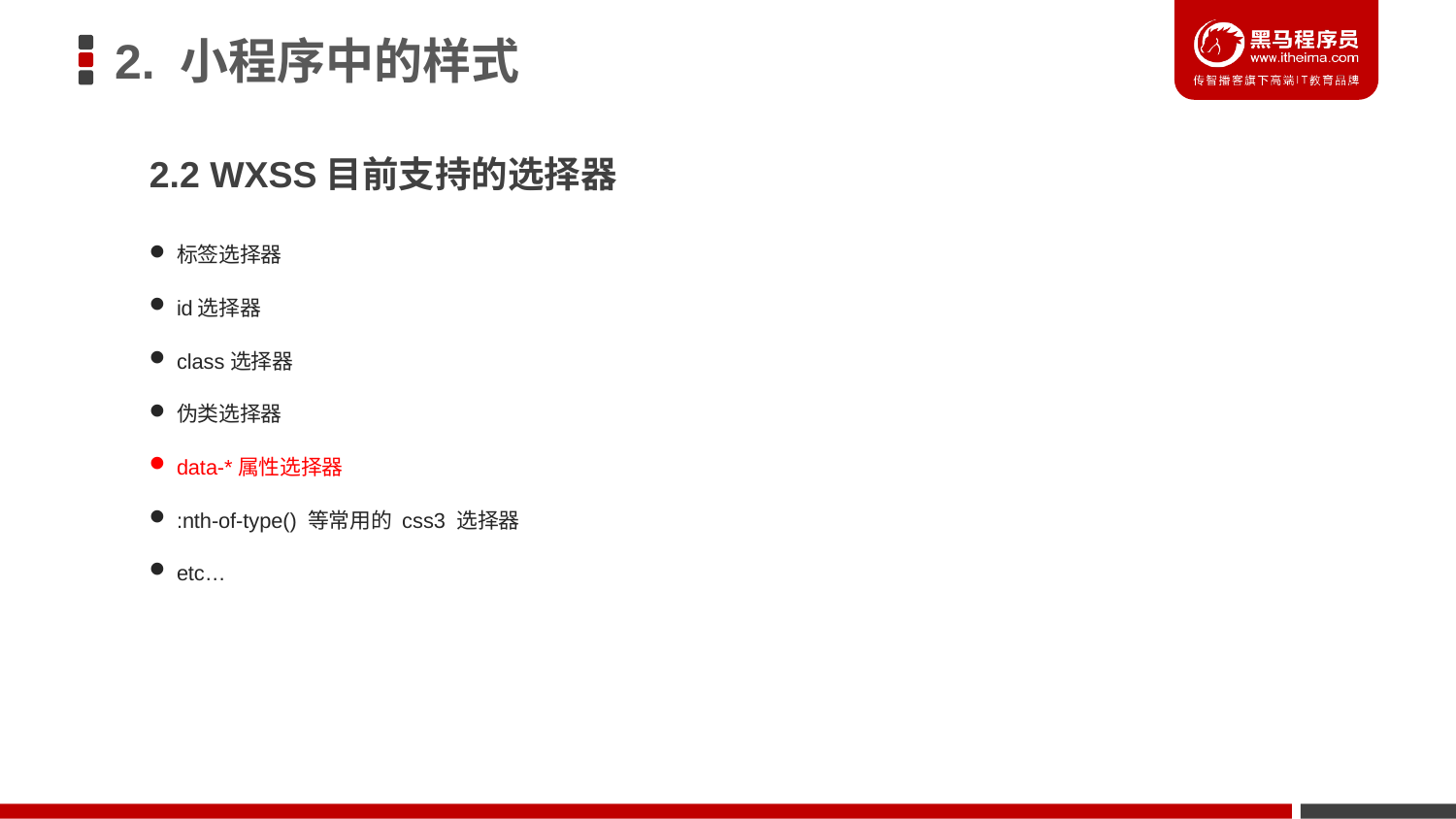

# 2. 小程序中的样式
2.2 WXSS目前支持的选择器
标签选择器
id选择器
class选择器
伪类选择器
data-*属性选择器
:nth-of-type() 等常用的 css3 选择器
etc…